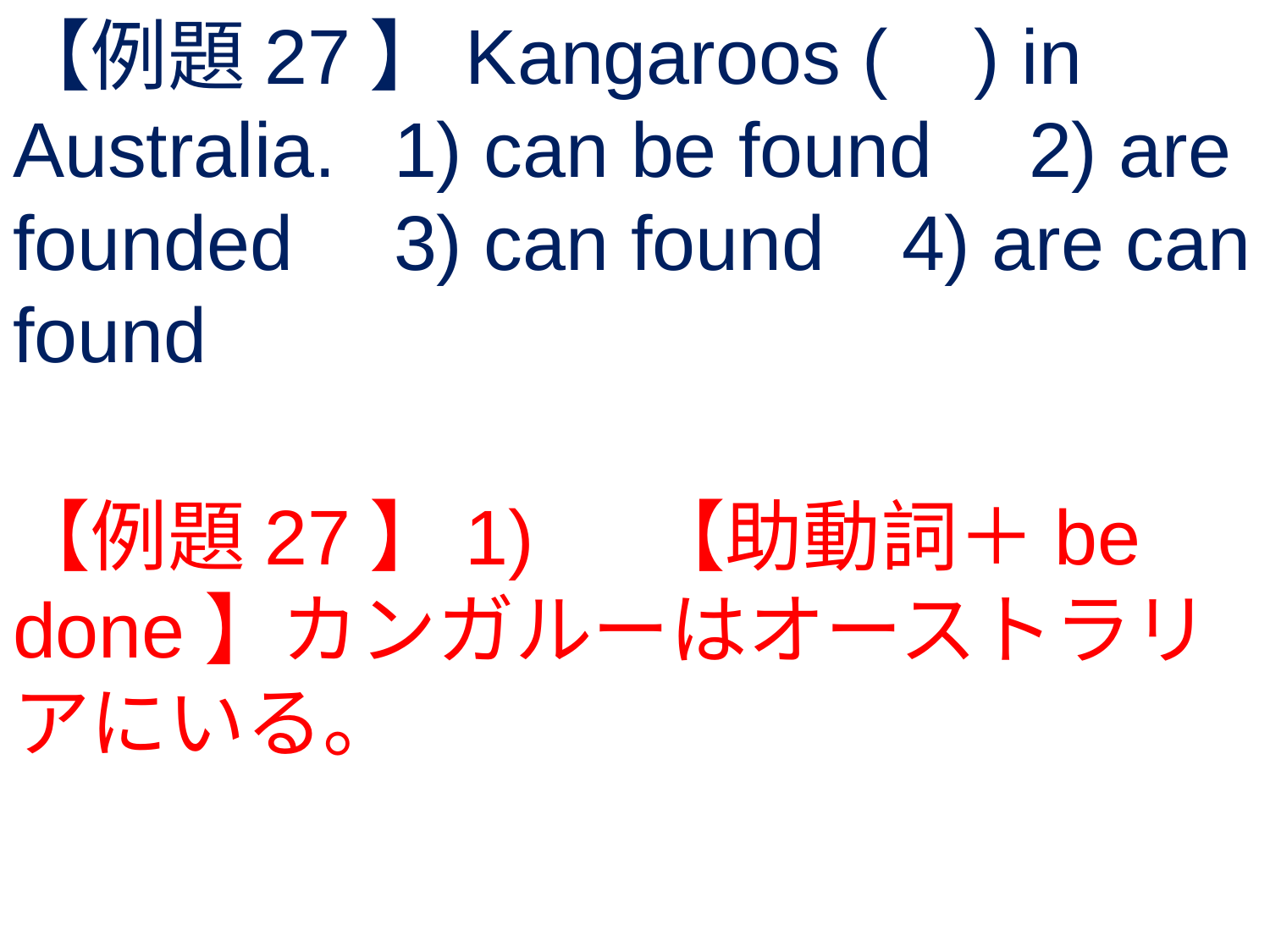

# 【例題27】Kangaroos (    ) in Australia.	1) can be found	2) are founded	3) can found	4) are can found
【例題27】1) 	【助動詞＋be done】カンガルーはオーストラリアにいる。